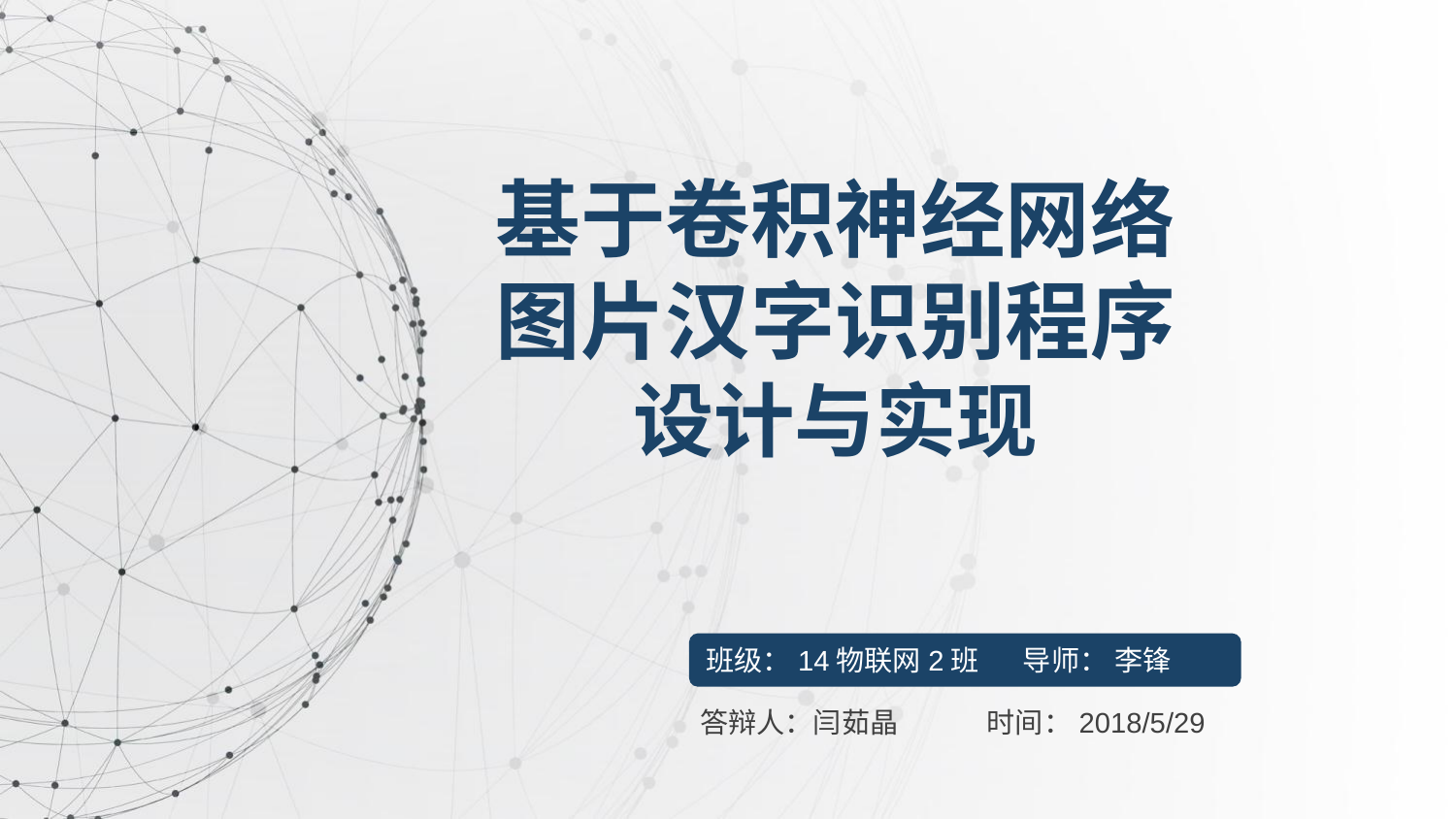

基于卷积神经网络
图片汉字识别程序
设计与实现
班级：14物联网2班       导师： 李锋
答辩人：闫茹晶              时间：2018/5/29